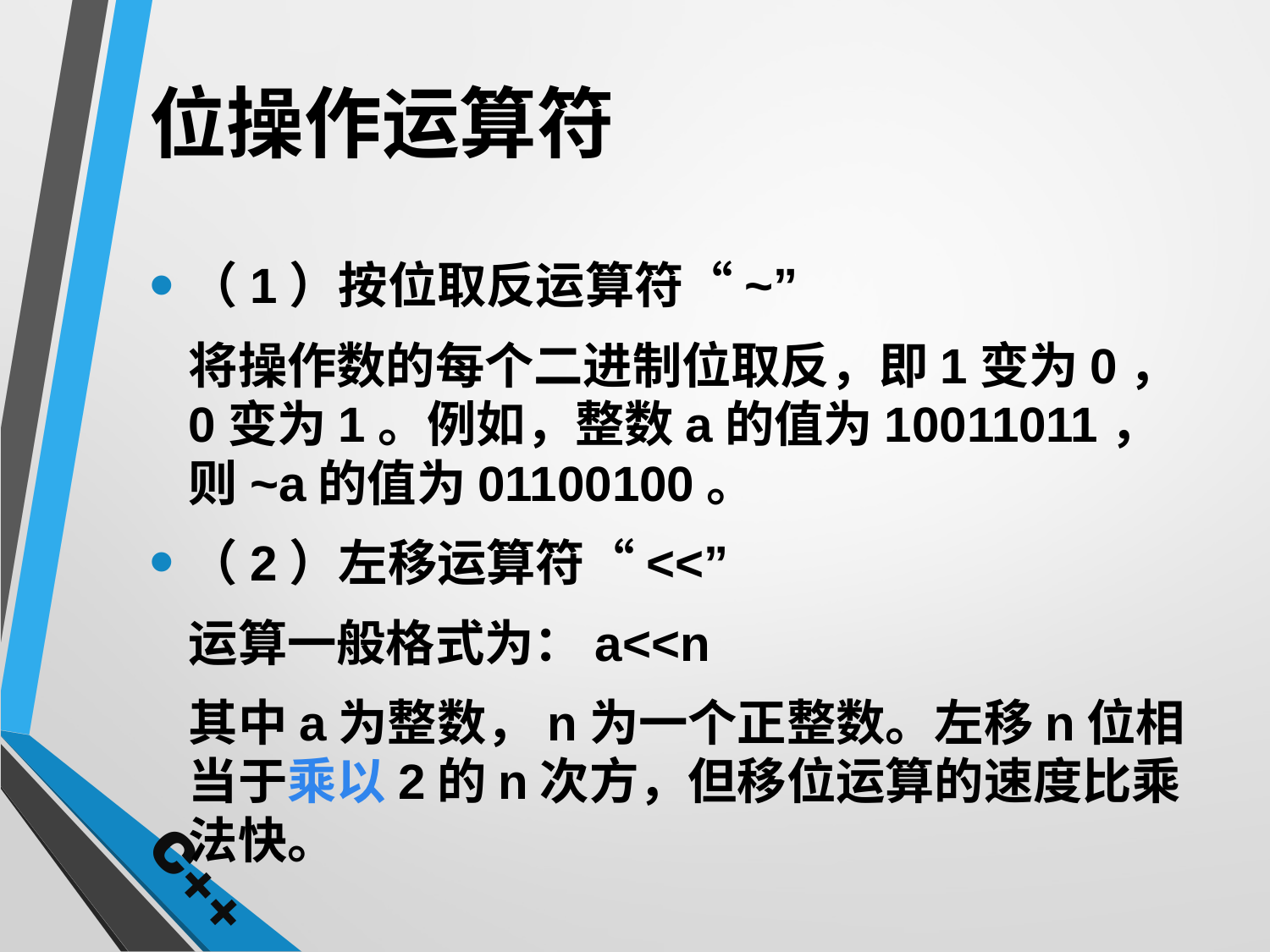

# 位操作运算符
（1）按位取反运算符“~”
	将操作数的每个二进制位取反，即1变为0，0变为1。例如，整数a的值为10011011，则~a的值为01100100。
（2）左移运算符“<<”
	运算一般格式为：a<<n
	其中a为整数，n为一个正整数。左移n位相当于乘以2的n次方，但移位运算的速度比乘法快。